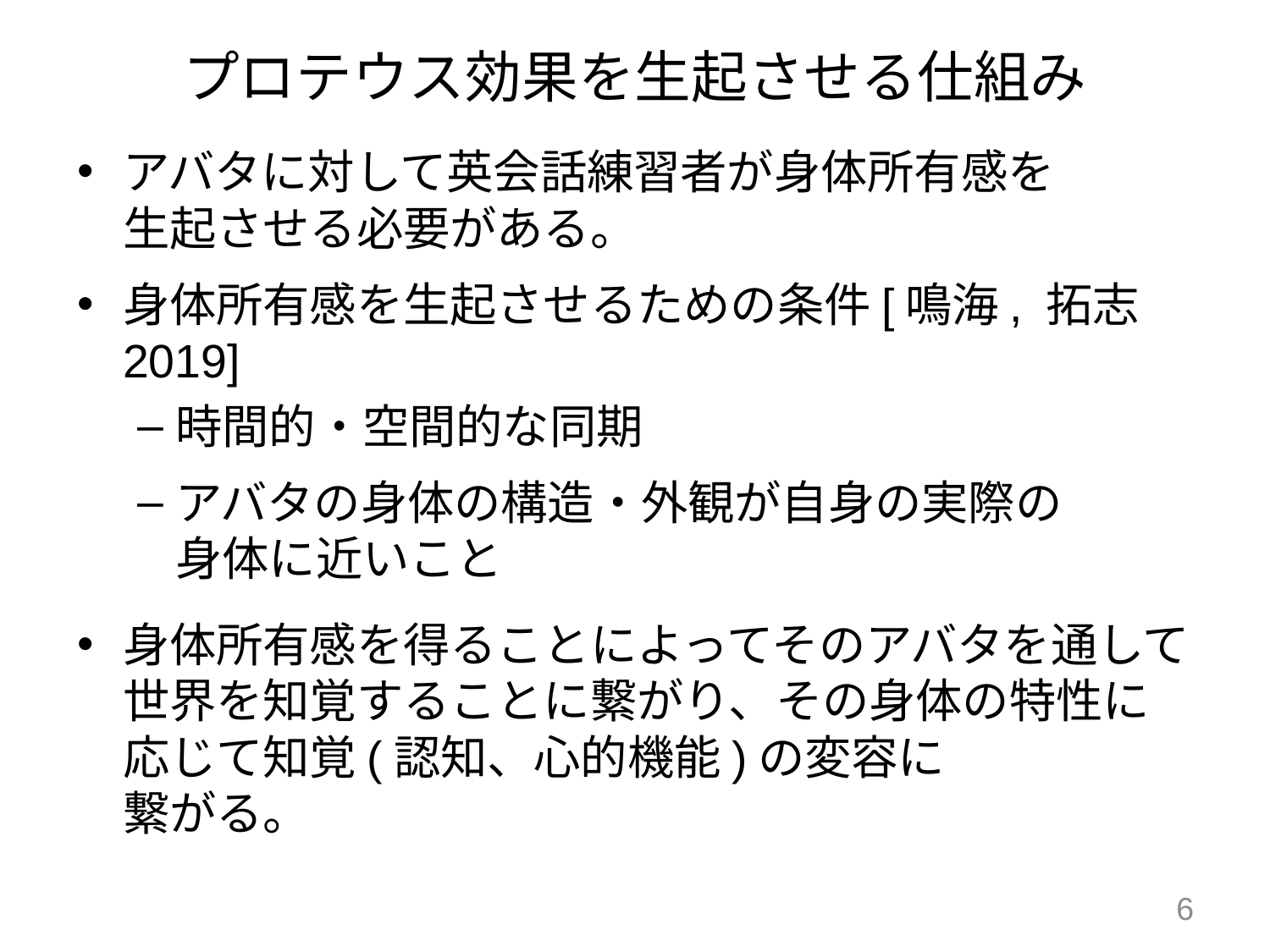

# プロテウス効果を生起させる仕組み
アバタに対して英会話練習者が身体所有感を
生起させる必要がある。
身体所有感を生起させるための条件[鳴海, 拓志 2019]
時間的・空間的な同期
アバタの身体の構造・外観が自身の実際の
身体に近いこと
身体所有感を得ることによってそのアバタを通して世界を知覚することに繋がり、その身体の特性に応じて知覚(認知、心的機能)の変容に
繋がる。
6